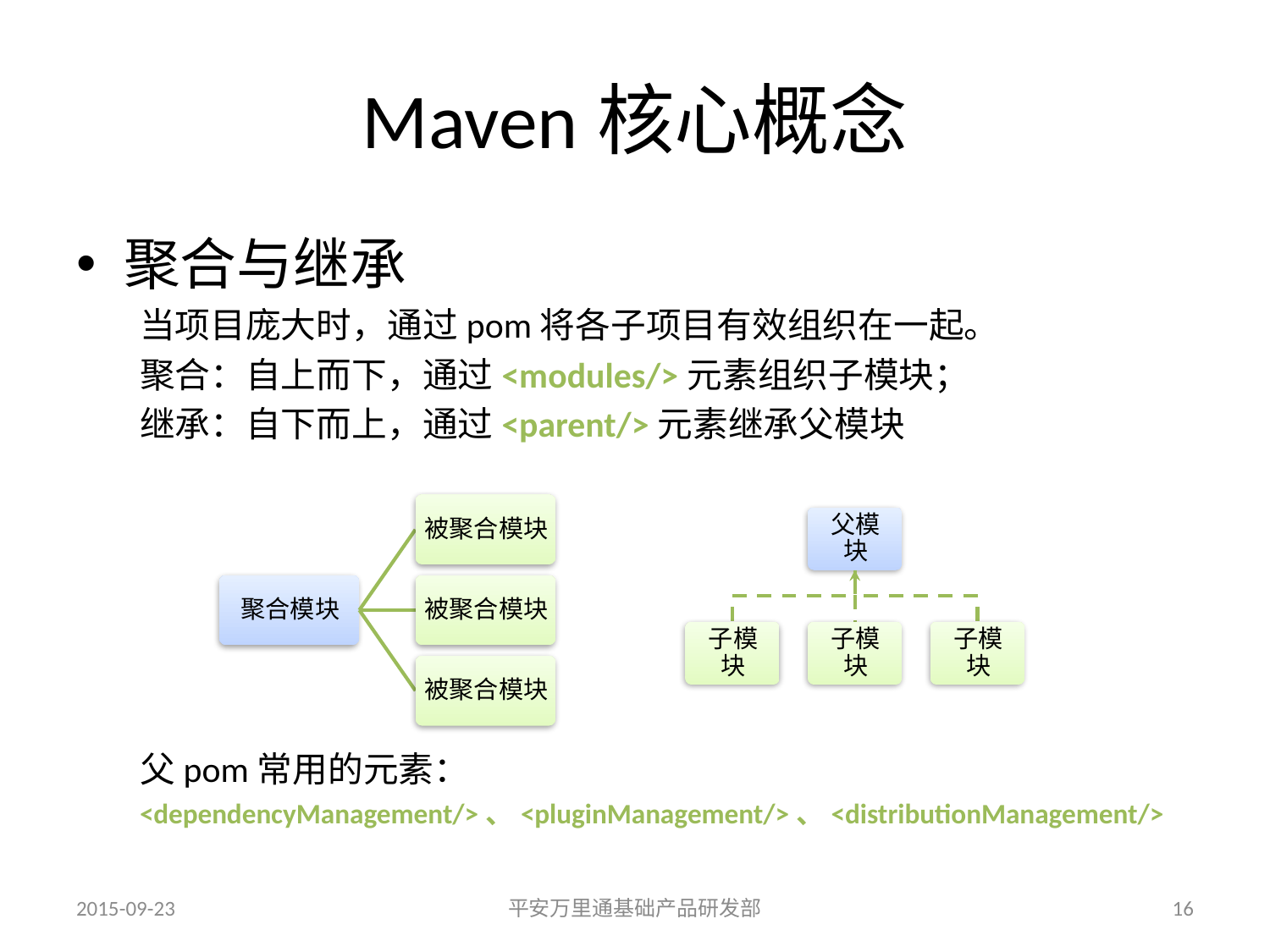

# Maven核心概念
聚合与继承
当项目庞大时，通过pom将各子项目有效组织在一起。
聚合：自上而下，通过<modules/>元素组织子模块；
继承：自下而上，通过<parent/>元素继承父模块

父pom常用的元素：
<dependencyManagement/>、<pluginManagement/>、<distributionManagement/>
聚合模块

被聚合模块

被聚合模块

被聚合模块
父模块
子模块
子模块
子模块
2015-09-23
平安万里通基础产品研发部
16